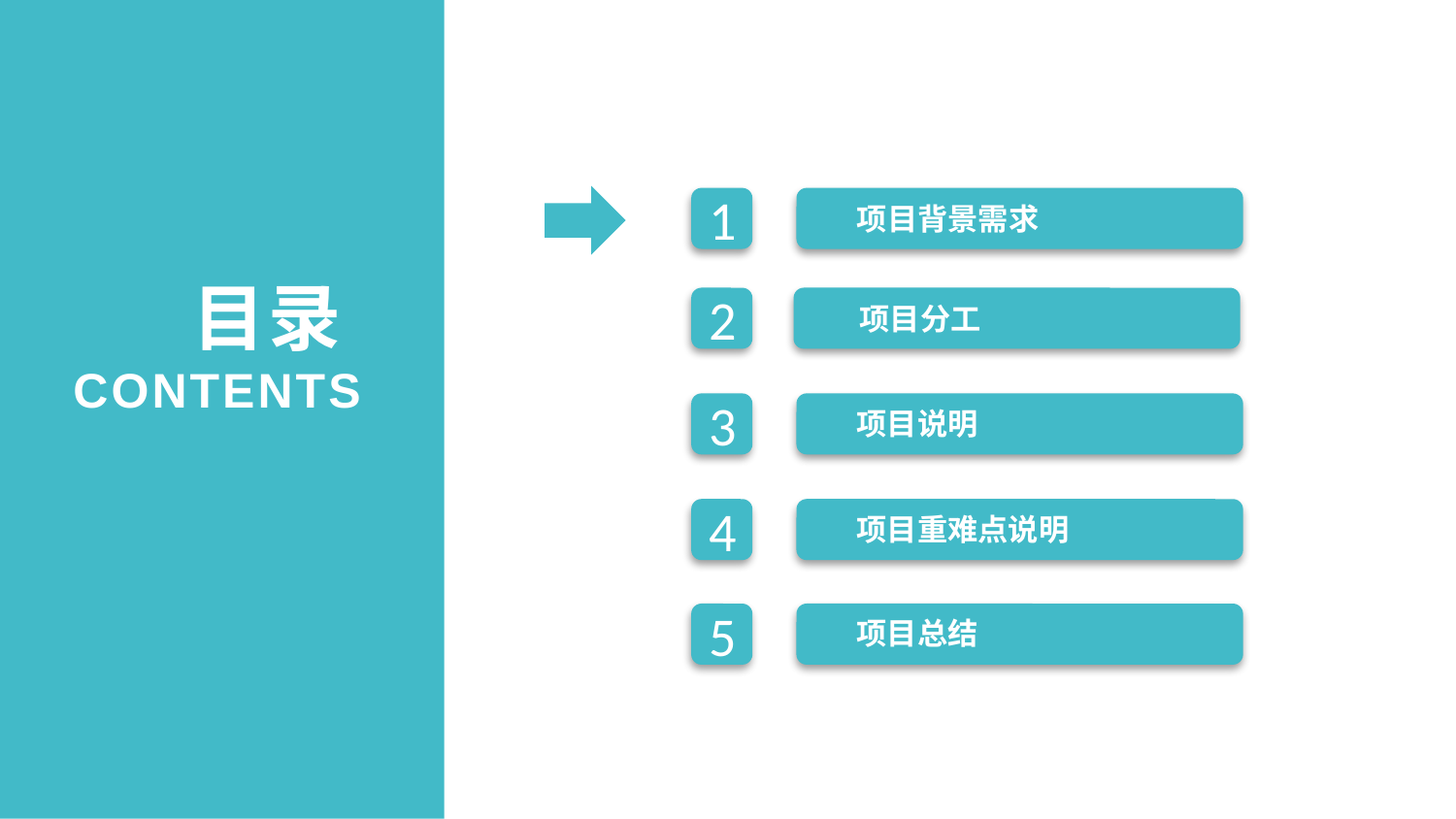

项目背景需求
1
目录
CONTENTS
2

项目分工

项目说明
3

项目重难点说明
4
5

项目总结